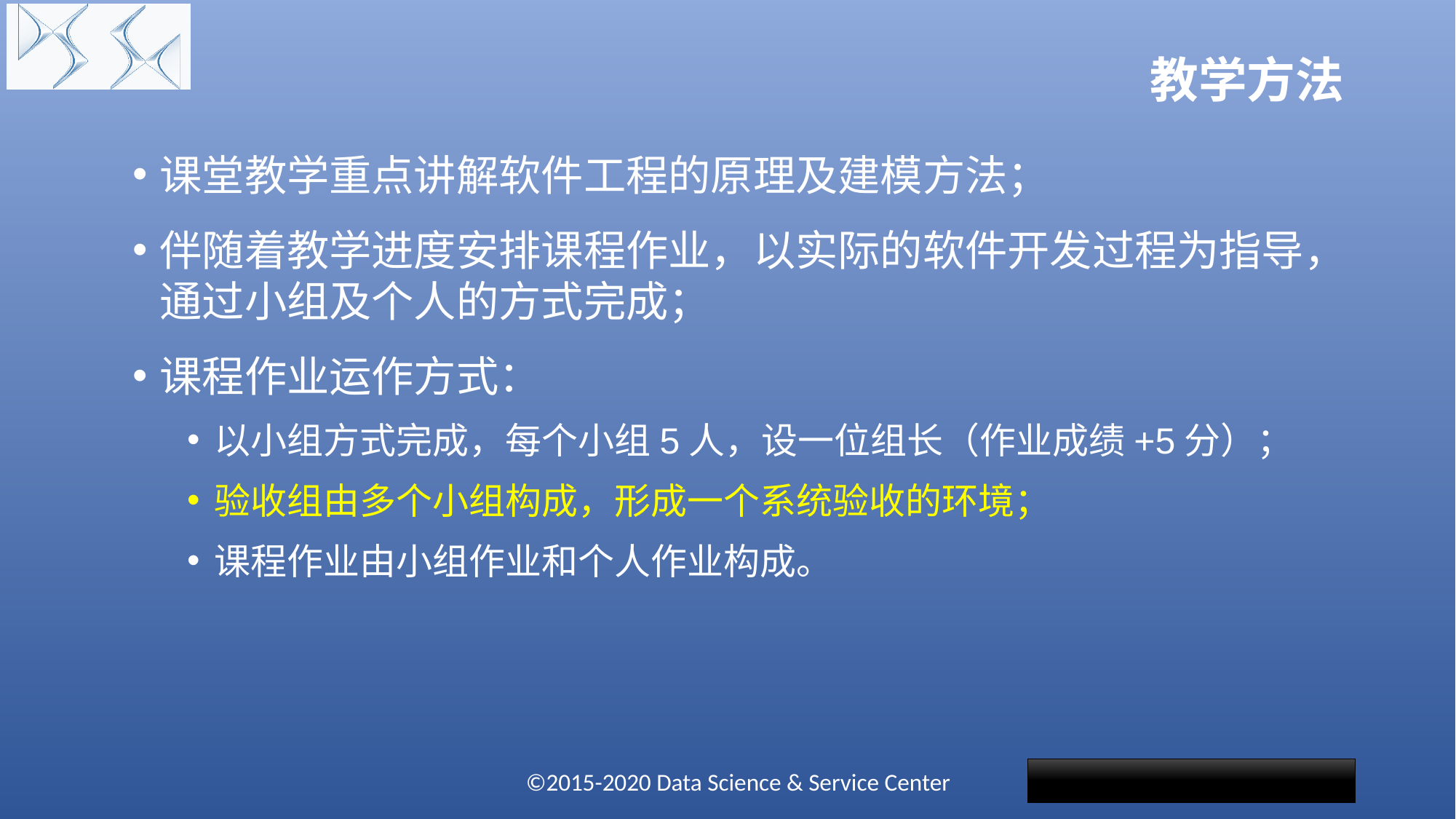

# 教学方法
课堂教学重点讲解软件工程的原理及建模方法；
伴随着教学进度安排课程作业，以实际的软件开发过程为指导，通过小组及个人的方式完成；
课程作业运作方式：
以小组方式完成，每个小组5人，设一位组长（作业成绩+5分）；
验收组由多个小组构成，形成一个系统验收的环境；
课程作业由小组作业和个人作业构成。

©2015-2020 Data Science & Service Center
4